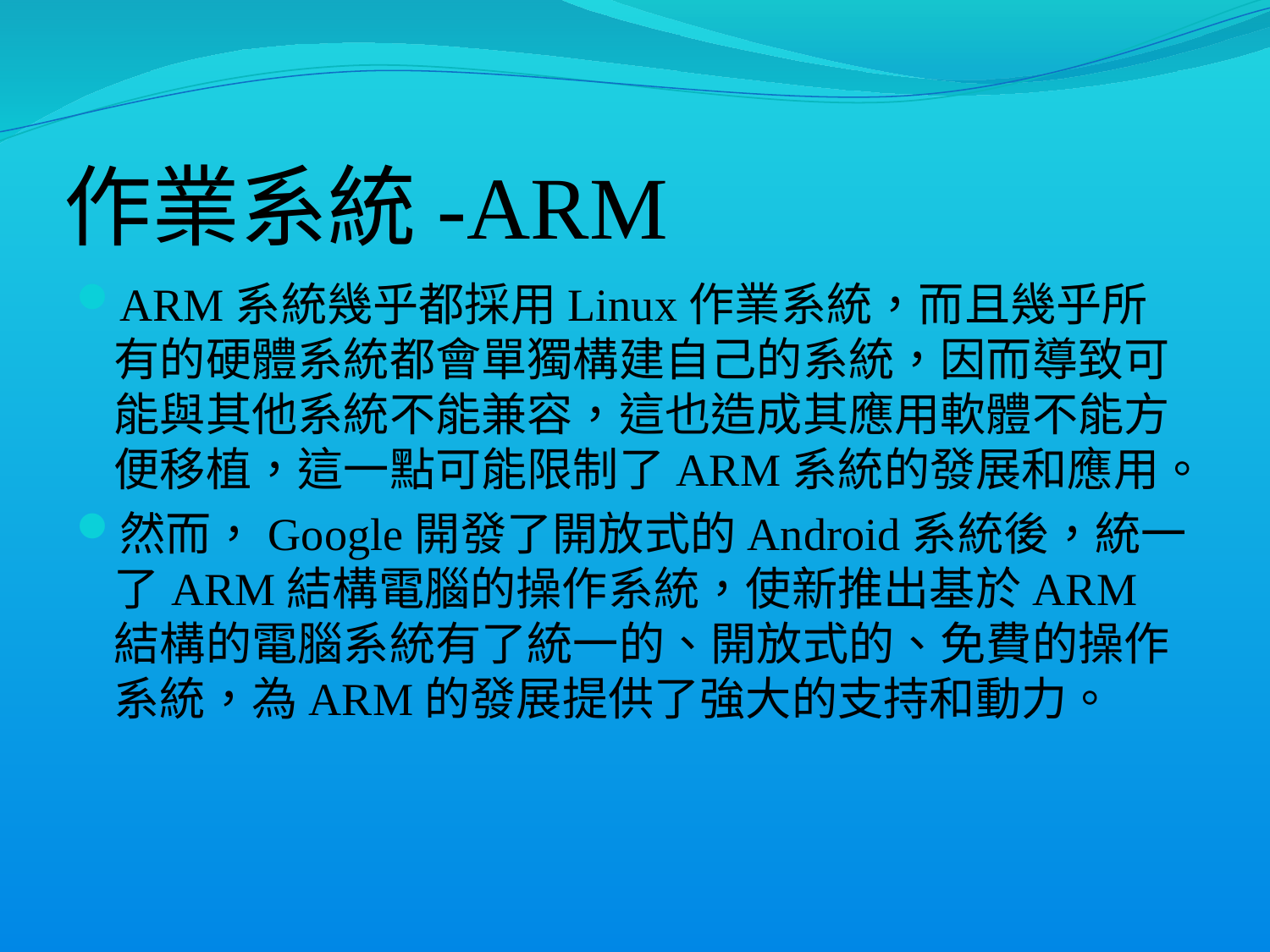

# 作業系統-ARM
ARM系統幾乎都採用Linux作業系統，而且幾乎所有的硬體系統都會單獨構建自己的系統，因而導致可能與其他系統不能兼容，這也造成其應用軟體不能方便移植，這一點可能限制了ARM系統的發展和應用。
然而，Google開發了開放式的Android系統後，統一了ARM結構電腦的操作系統，使新推出基於ARM結構的電腦系統有了統一的、開放式的、免費的操作系統，為ARM的發展提供了強大的支持和動力。